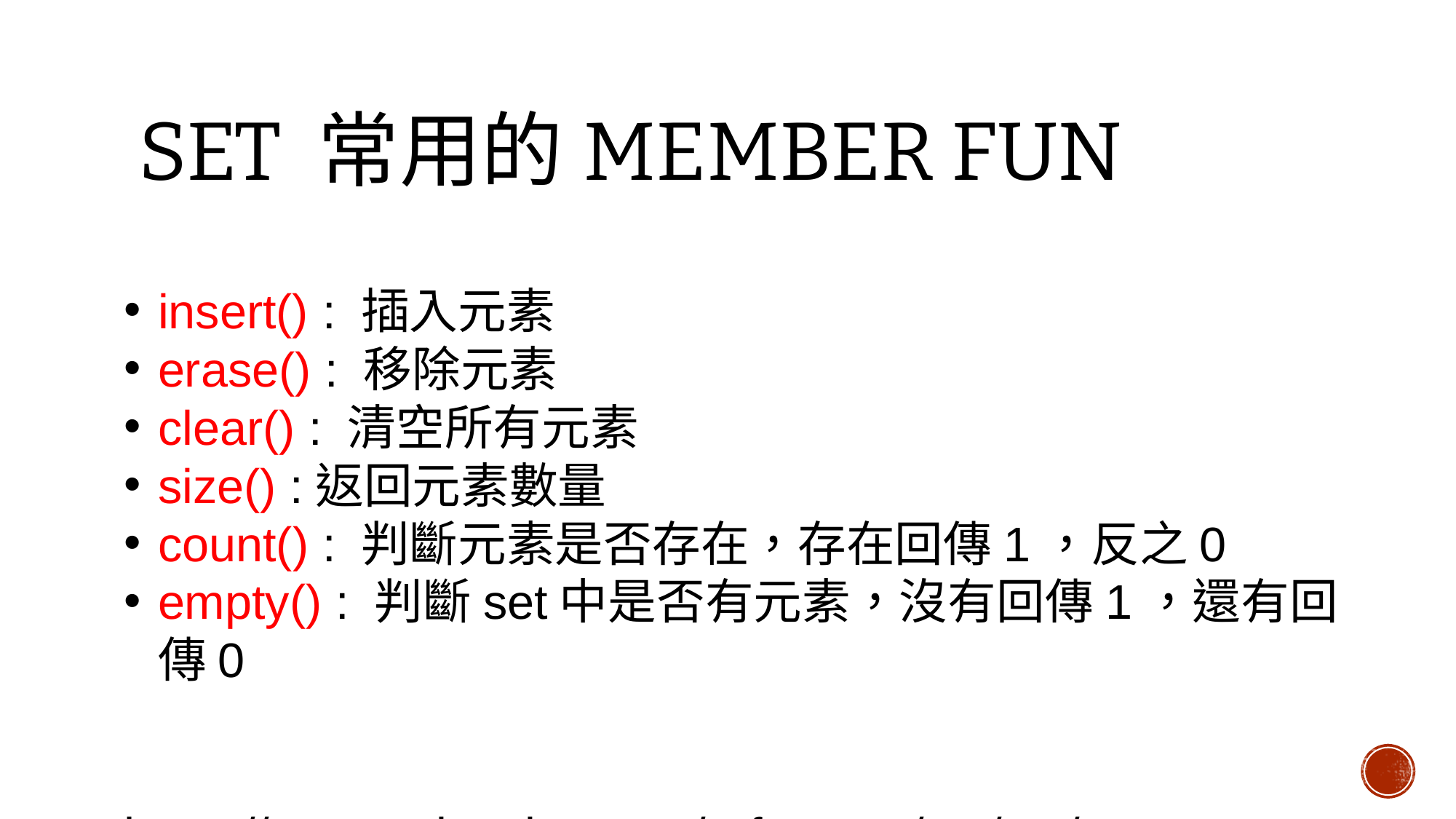

# SET 常用的MEMBER FUN
insert() : 插入元素
erase() : 移除元素
clear() : 清空所有元素
size() :返回元素數量
count() : 判斷元素是否存在，存在回傳1，反之0
empty() : 判斷set中是否有元素，沒有回傳1，還有回傳0

https://www.cplusplus.com/reference/set/set/